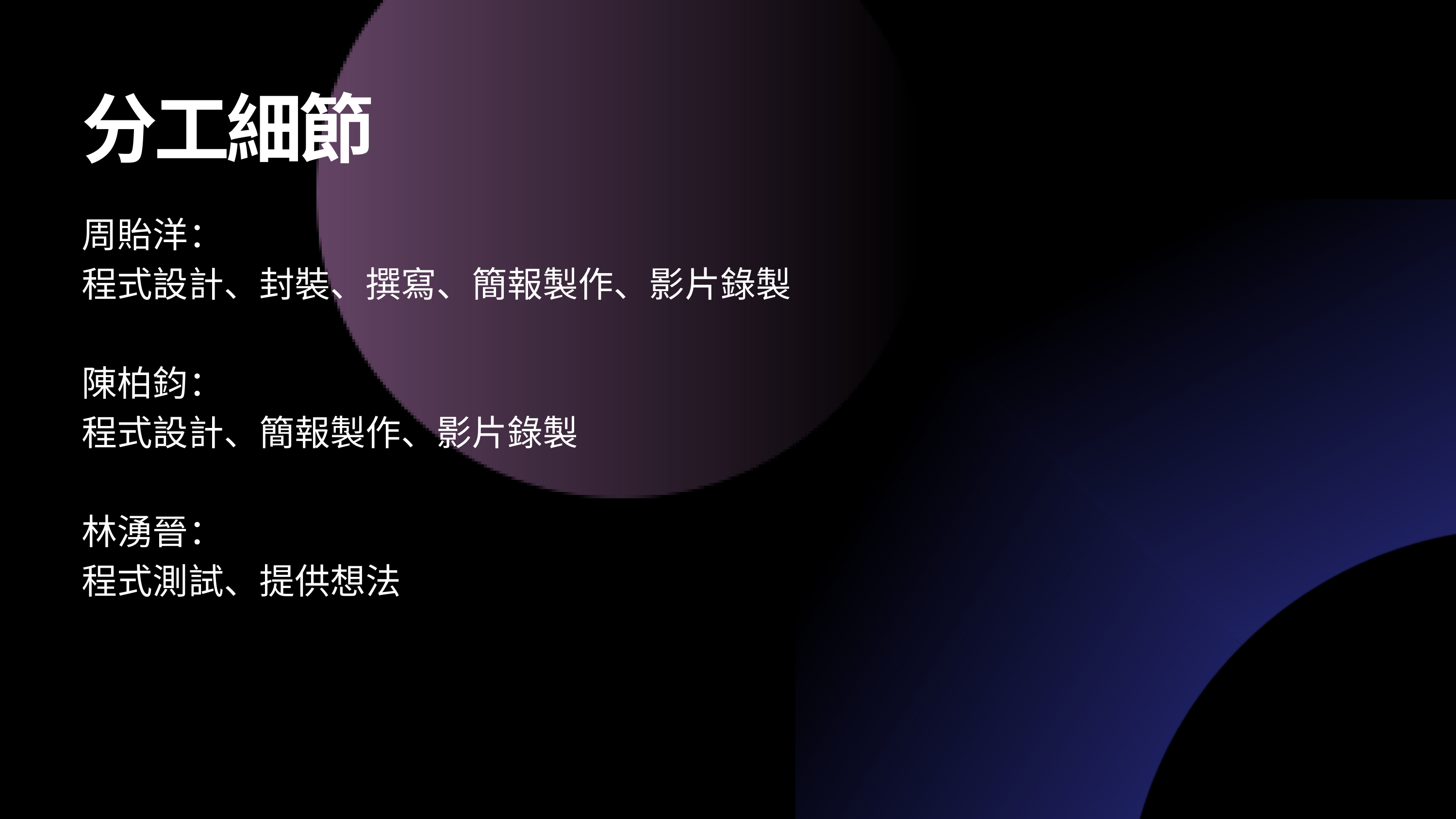

分工細節

周貽洋：
程式設計、封裝、撰寫、簡報製作、影片錄製

陳柏鈞：
程式設計、簡報製作、影片錄製

林湧晉：
程式測試、提供想法